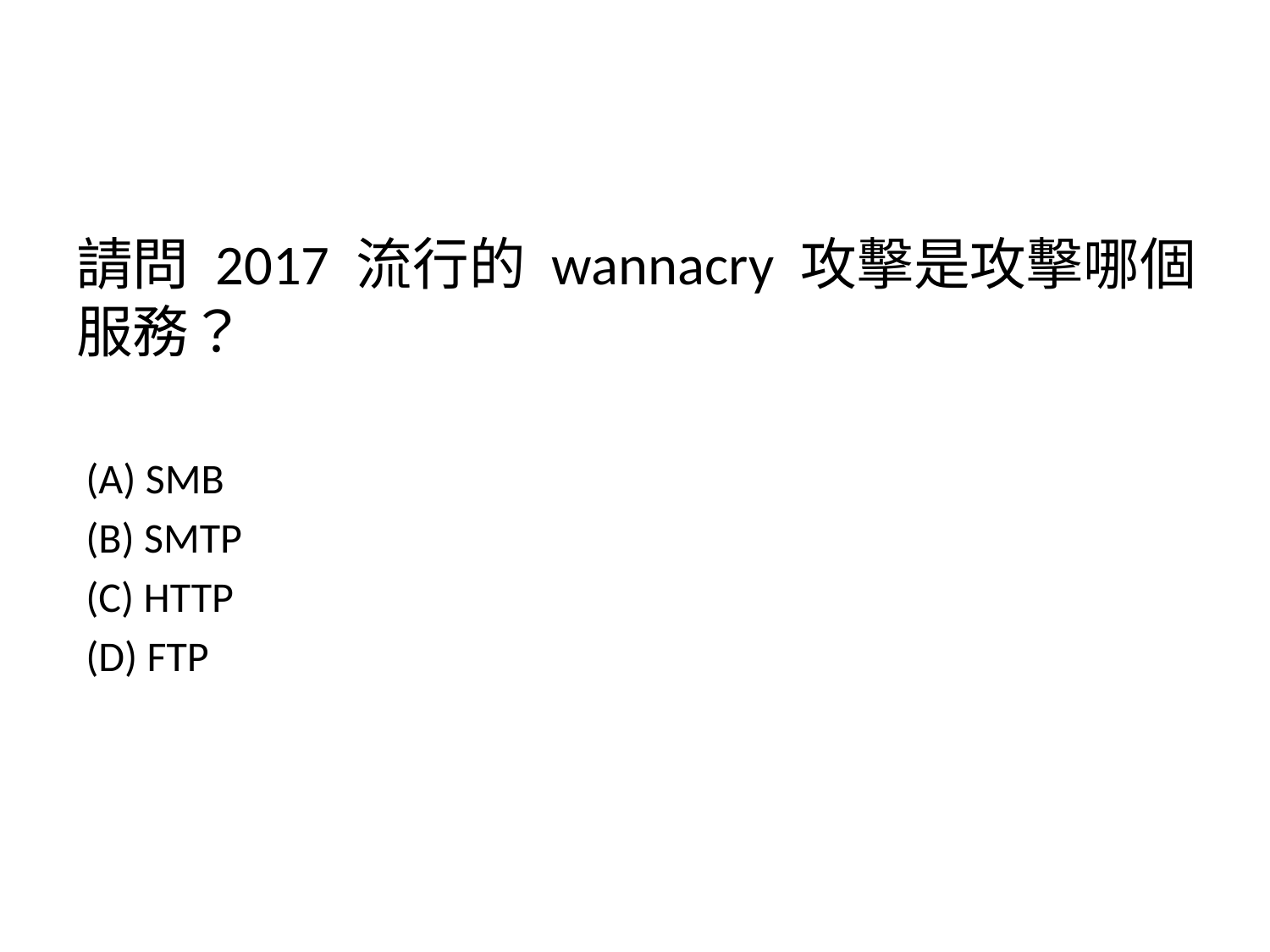

請問 2017 流行的 wannacry 攻擊是攻擊哪個服務？

 (A) SMB
 (B) SMTP
 (C) HTTP
 (D) FTP